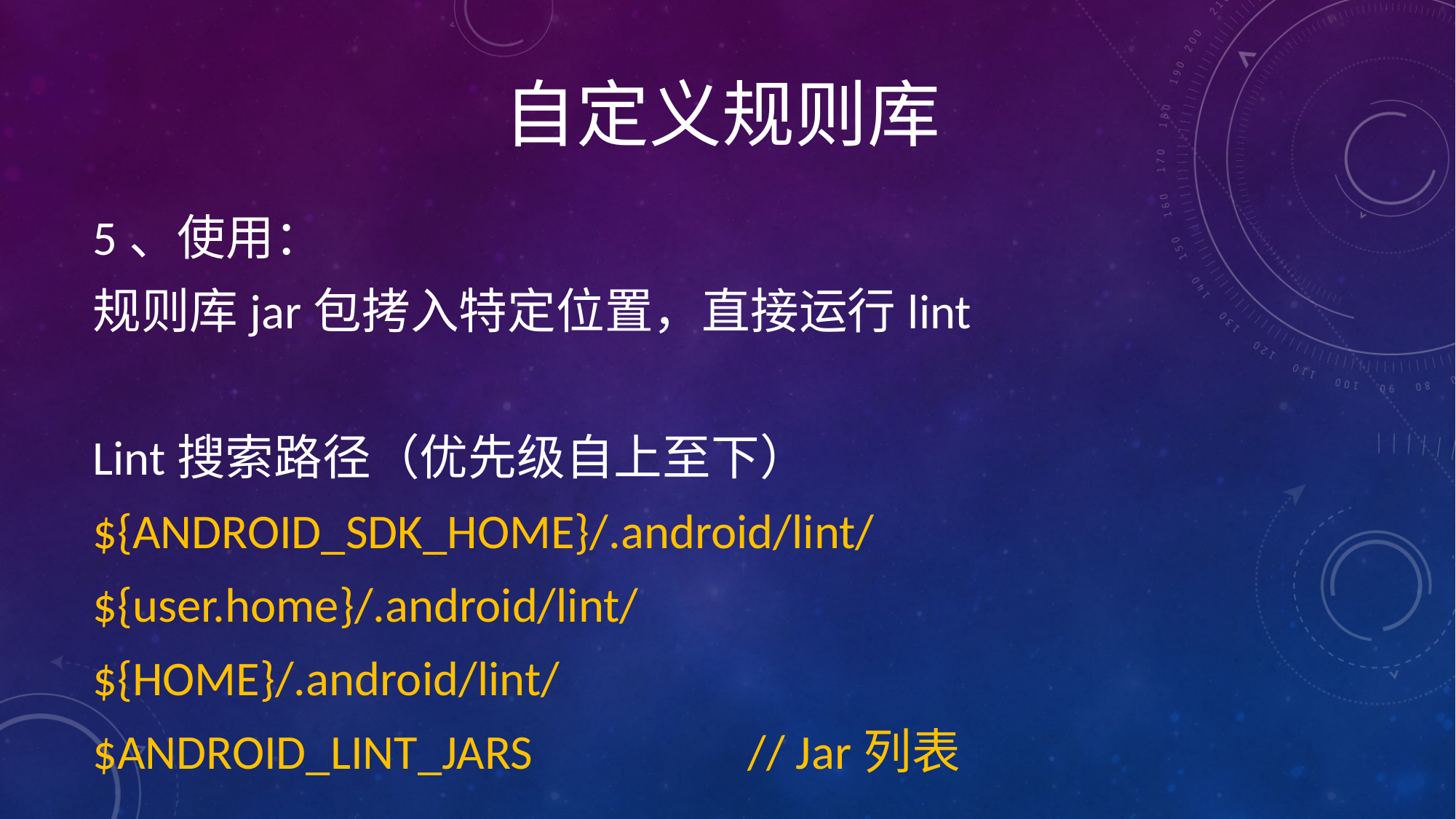

# 自定义规则库
5、使用：
规则库jar包拷入特定位置，直接运行lint

Lint搜索路径（优先级自上至下）
${ANDROID_SDK_HOME}/.android/lint/
${user.home}/.android/lint/
${HOME}/.android/lint/
$ANDROID_LINT_JARS		// Jar列表